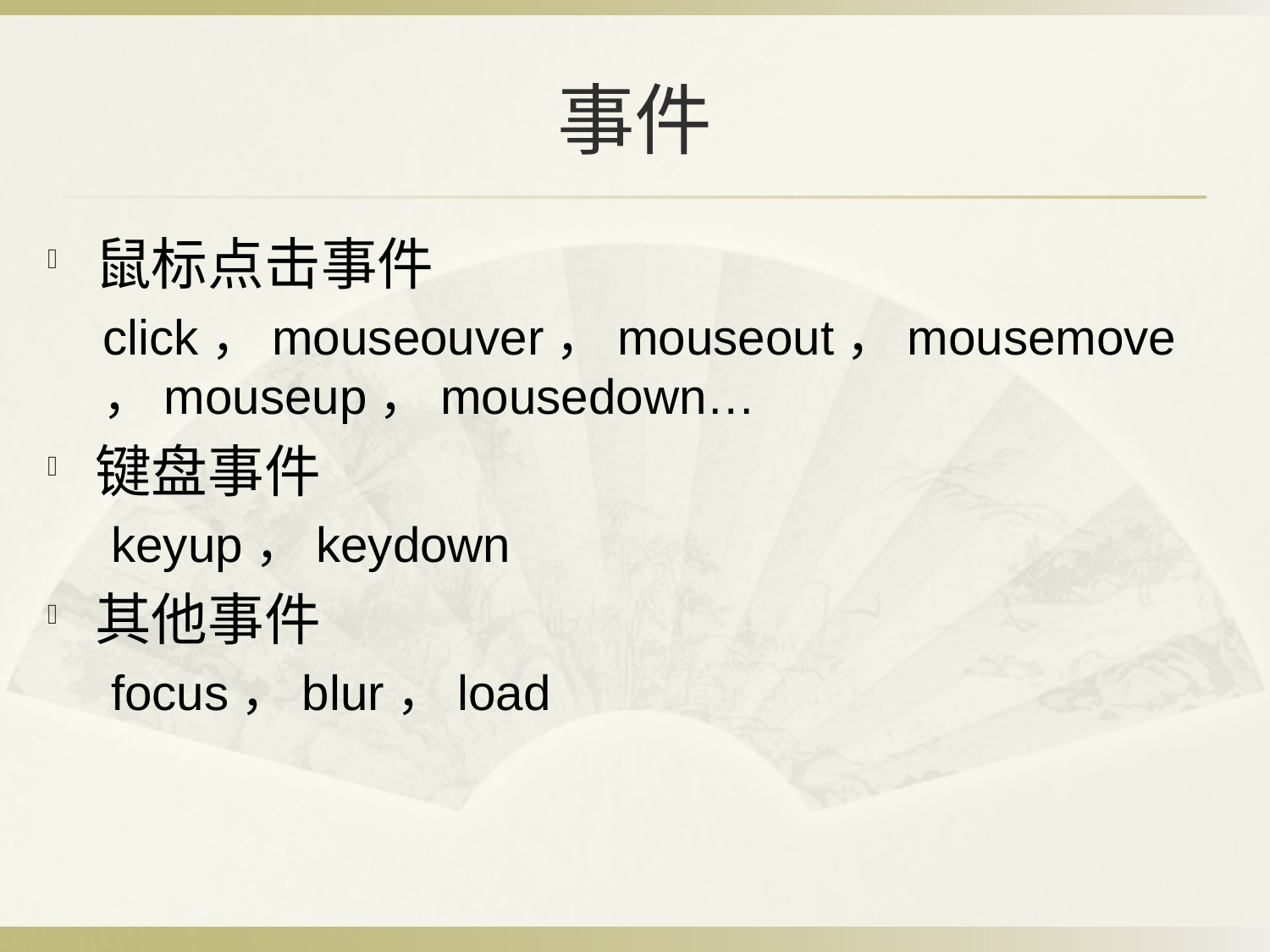

# 事件
鼠标点击事件
click，mouseouver，mouseout，mousemove，mouseup，mousedown…
键盘事件
keyup，keydown
其他事件
focus，blur，load